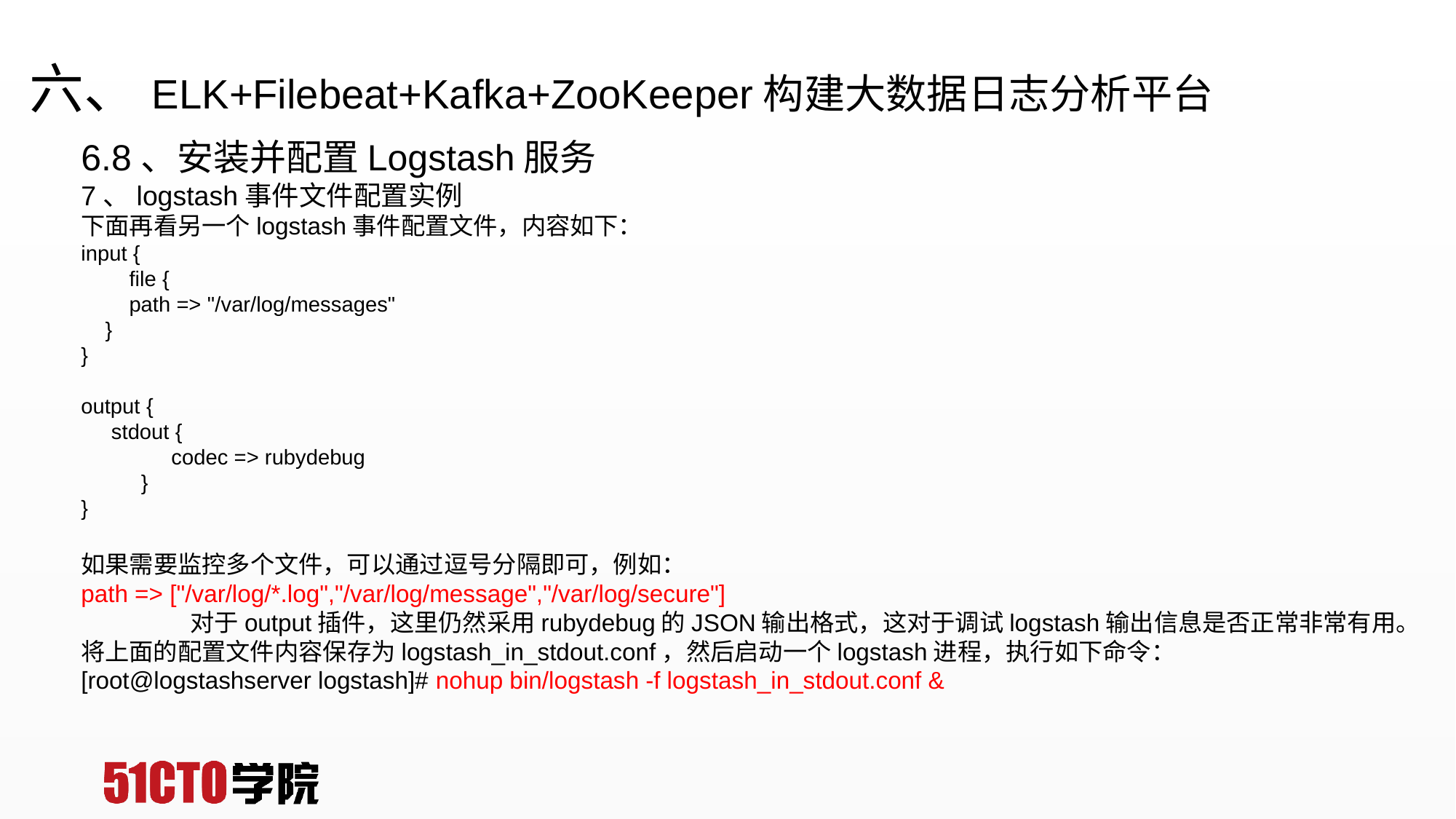

# 六、ELK+Filebeat+Kafka+ZooKeeper构建大数据日志分析平台
6.8、安装并配置Logstash服务
7、logstash事件文件配置实例
下面再看另一个logstash事件配置文件，内容如下：
input {
        file {
        path => "/var/log/messages"
    }
}

output {
     stdout {
               codec => rubydebug
          }
}

如果需要监控多个文件，可以通过逗号分隔即可，例如：
path => ["/var/log/*.log","/var/log/message","/var/log/secure"]
	对于output插件，这里仍然采用rubydebug的JSON输出格式，这对于调试logstash输出信息是否正常非常有用。
将上面的配置文件内容保存为logstash_in_stdout.conf，然后启动一个logstash进程，执行如下命令：
[root@logstashserver logstash]# nohup bin/logstash -f logstash_in_stdout.conf &